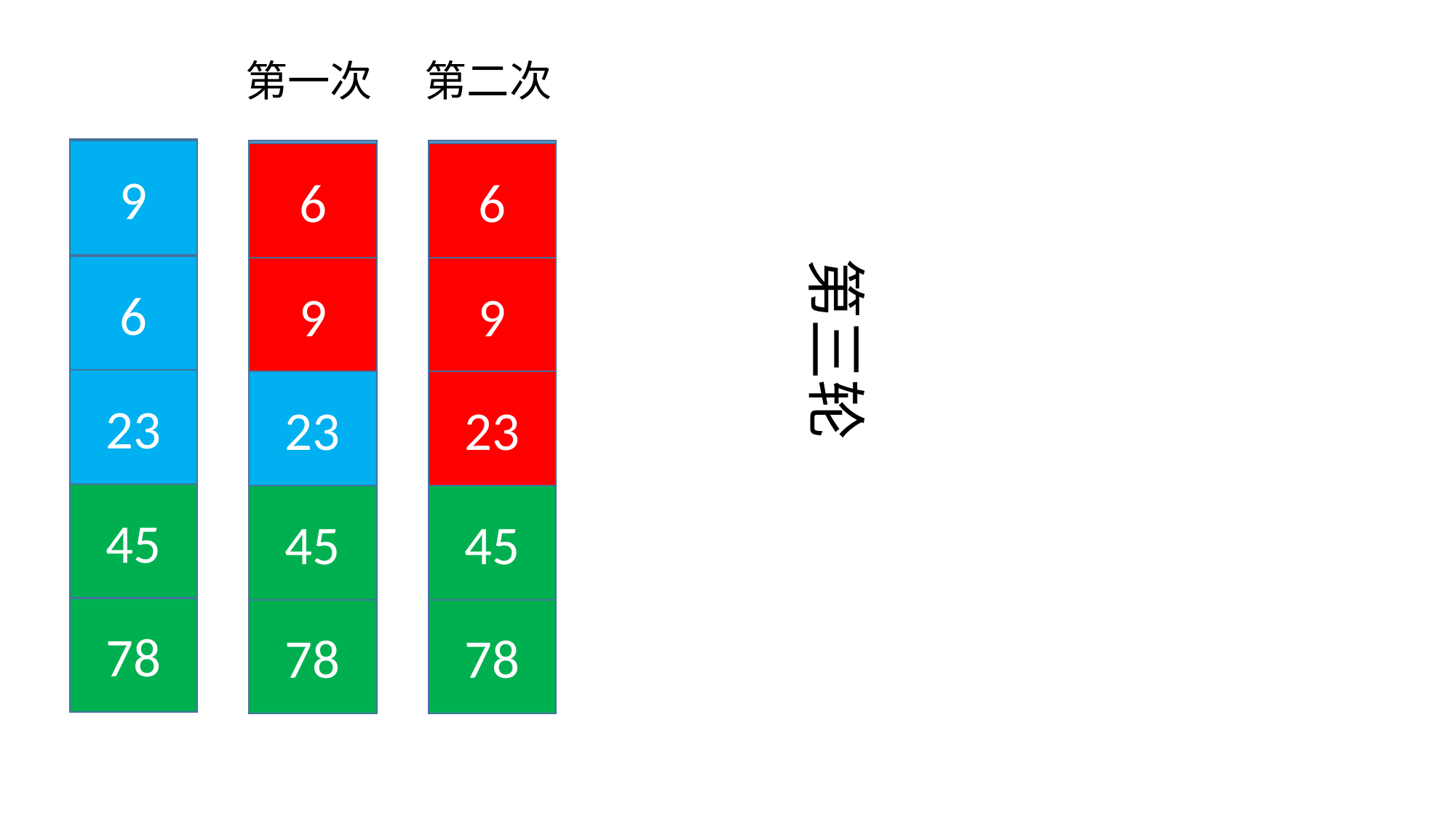

第一次
第二次

9

6
6
第三轮
6
9
9
23
23
23
45
45
45
78
78
78